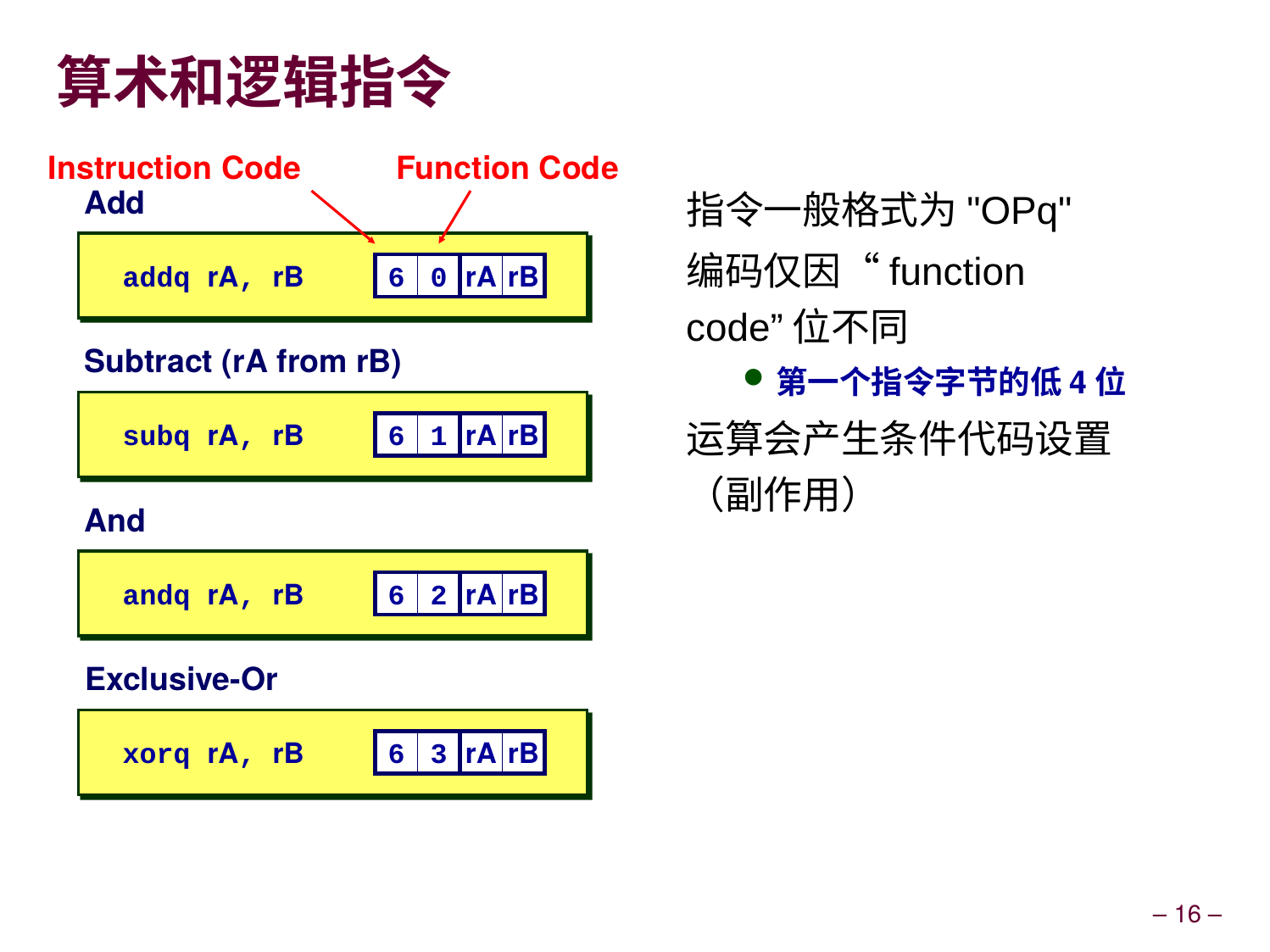

# 算术和逻辑指令
Instruction Code

Function Code

指令一般格式为"OPq"
编码仅因“function code”位不同
第一个指令字节的低4位
运算会产生条件代码设置（副作用）
Add

addq rA, rB
6

0
rA

rB
Subtract (rA from rB)

subq rA, rB
6

1
rA

rB
And

andq rA, rB
6

2
rA

rB
Exclusive-Or

xorq rA, rB
6

3
rA

rB